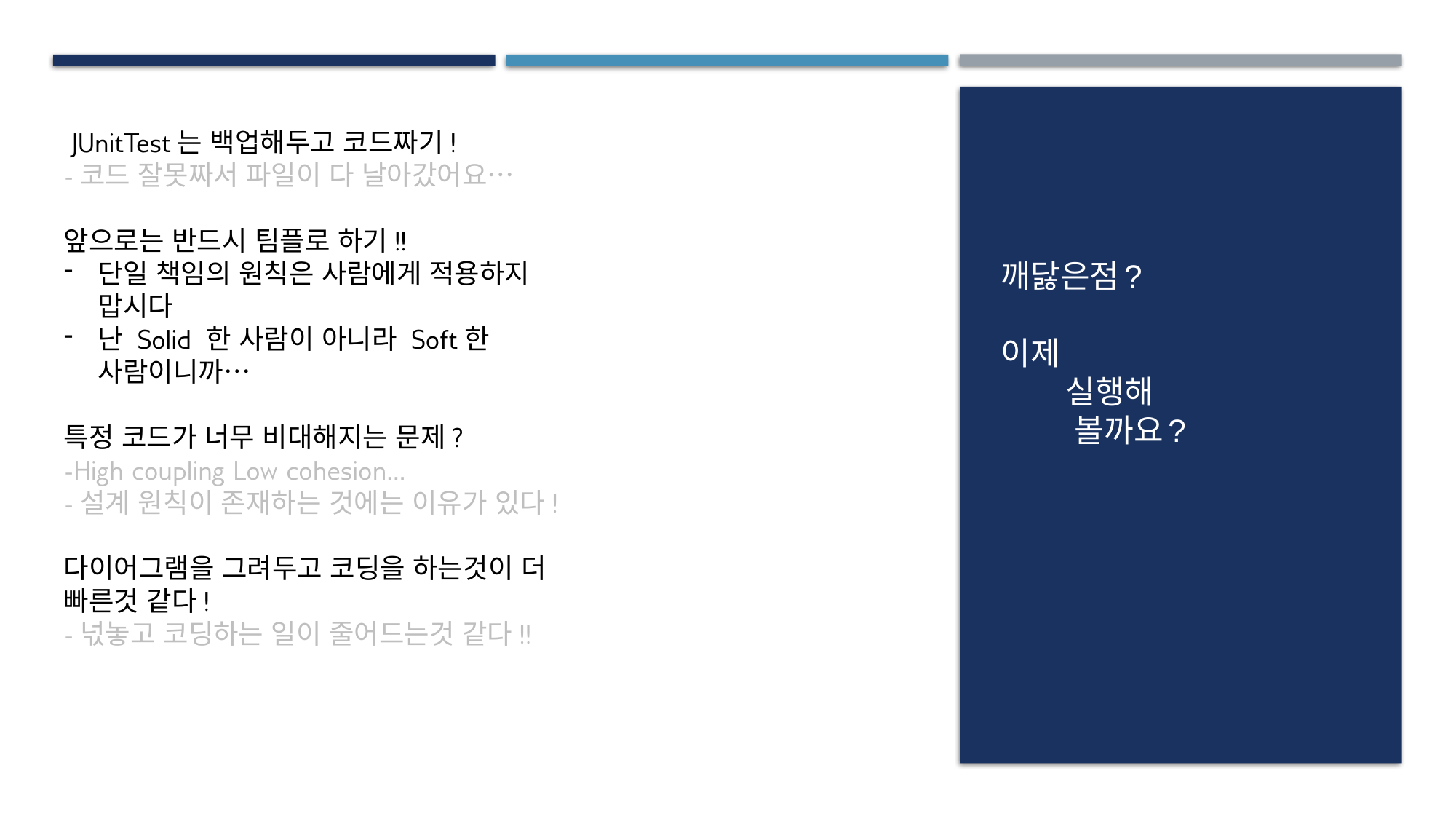

JUnitTest는 백업해두고 코드짜기!
-코드 잘못짜서 파일이 다 날아갔어요…

앞으로는 반드시 팀플로 하기!!
단일 책임의 원칙은 사람에게 적용하지 맙시다
난 Solid 한 사람이 아니라 Soft한 사람이니까…

특정 코드가 너무 비대해지는 문제?
-High coupling Low cohesion…
-설계 원칙이 존재하는 것에는 이유가 있다!

다이어그램을 그려두고 코딩을 하는것이 더 빠른것 같다!
-넋놓고 코딩하는 일이 줄어드는것 같다!!
# 깨닳은점? 이제 실행해 볼까요?